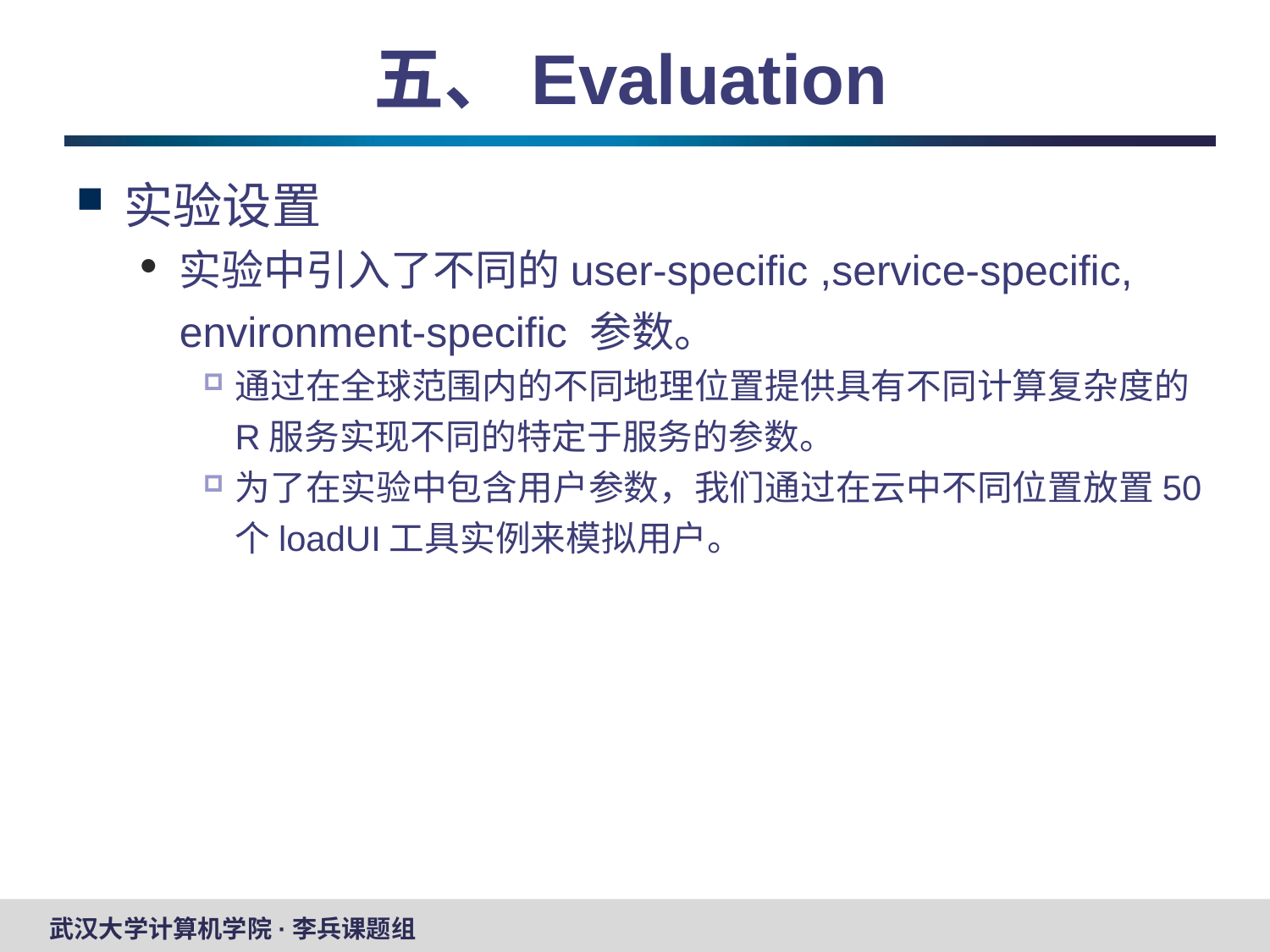

# 五、Evaluation
实验设置
实验中引入了不同的user-specific ,service-specific, environment-specific 参数。
通过在全球范围内的不同地理位置提供具有不同计算复杂度的R服务实现不同的特定于服务的参数。
为了在实验中包含用户参数，我们通过在云中不同位置放置50个loadUI工具实例来模拟用户。